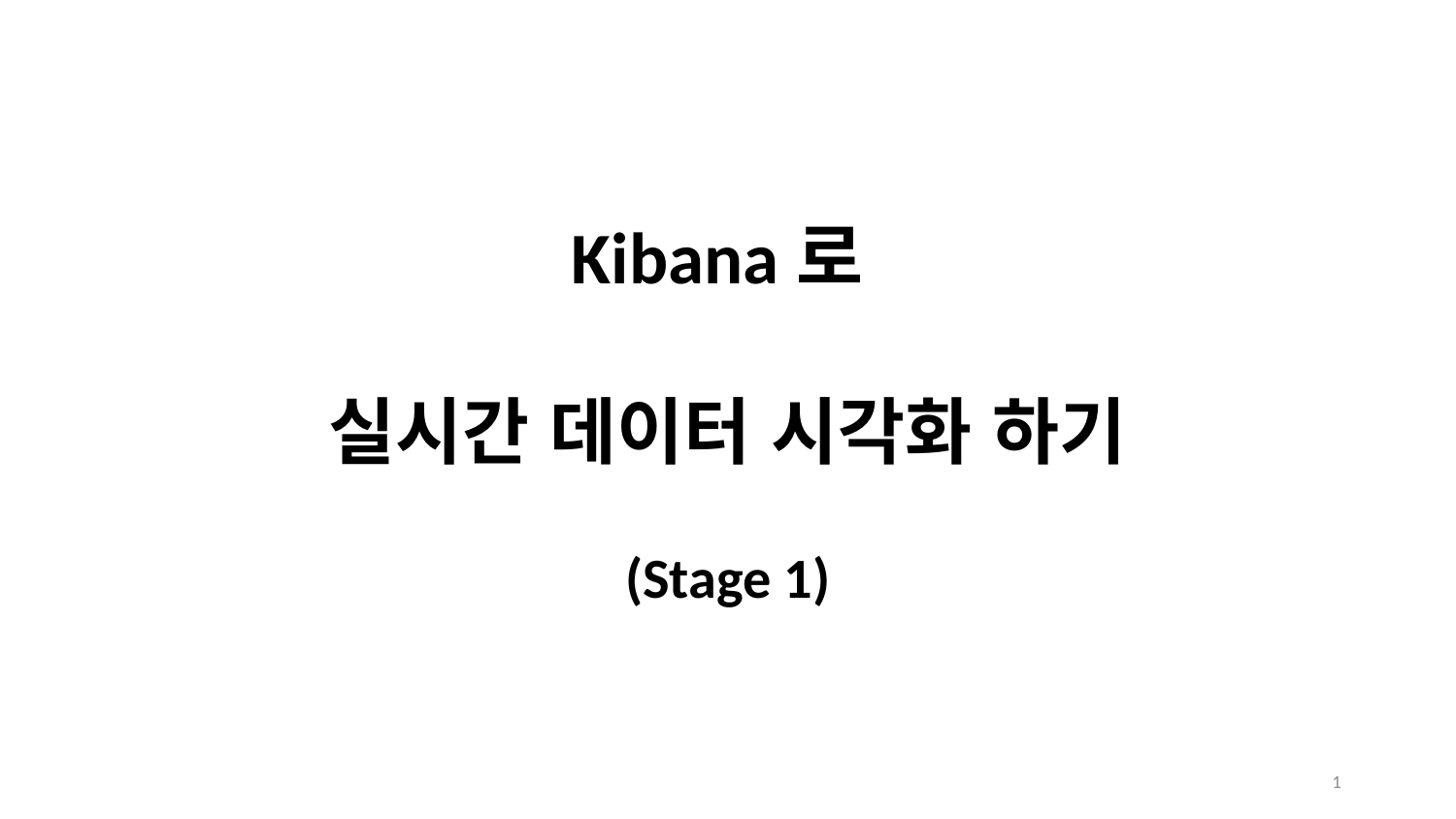

# Kibana로 실시간 데이터 시각화 하기 (Stage 1)
1